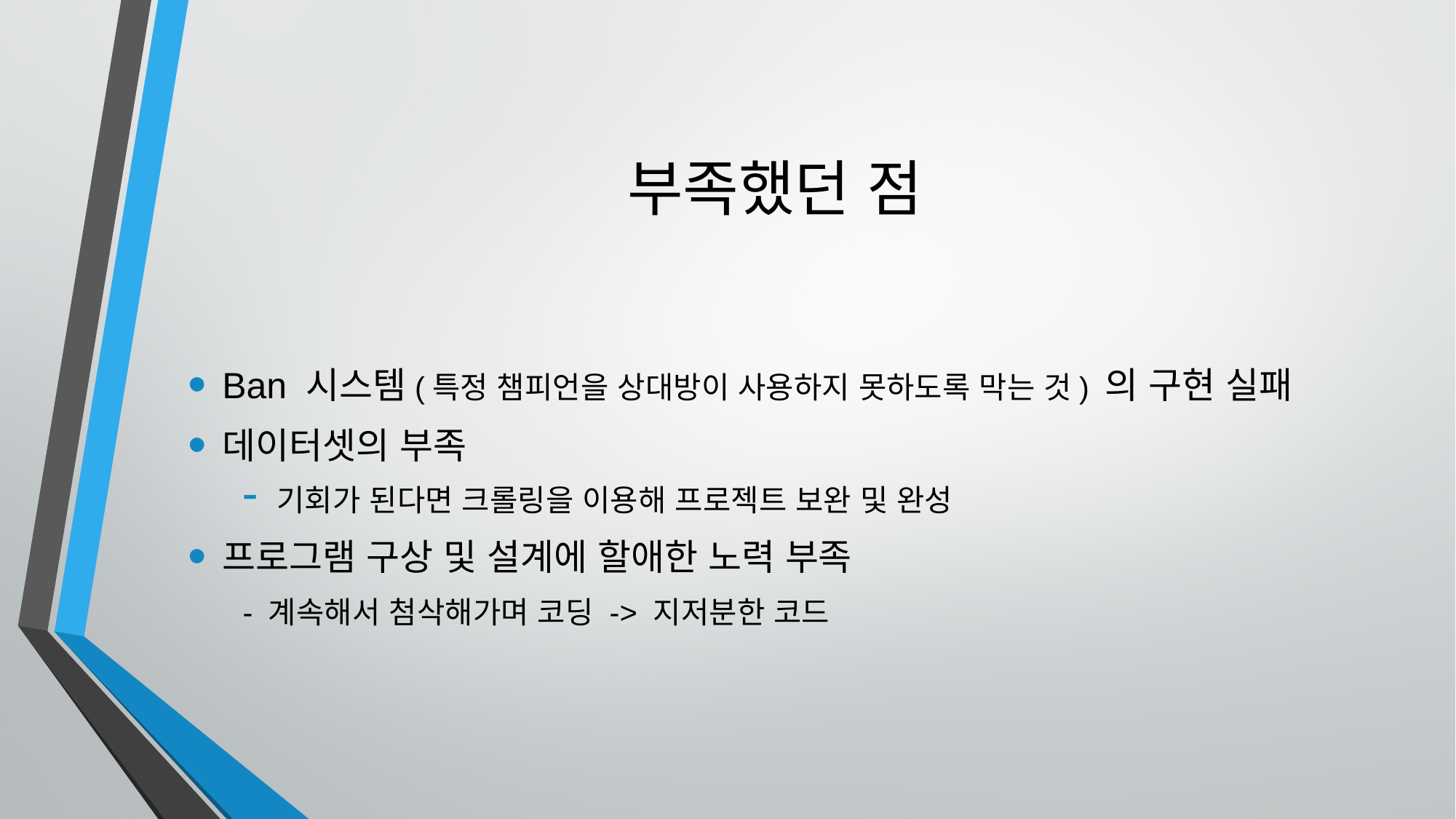

# 부족했던 점
Ban 시스템(특정 챔피언을 상대방이 사용하지 못하도록 막는 것) 의 구현 실패
데이터셋의 부족
기회가 된다면 크롤링을 이용해 프로젝트 보완 및 완성
프로그램 구상 및 설계에 할애한 노력 부족
- 계속해서 첨삭해가며 코딩 -> 지저분한 코드